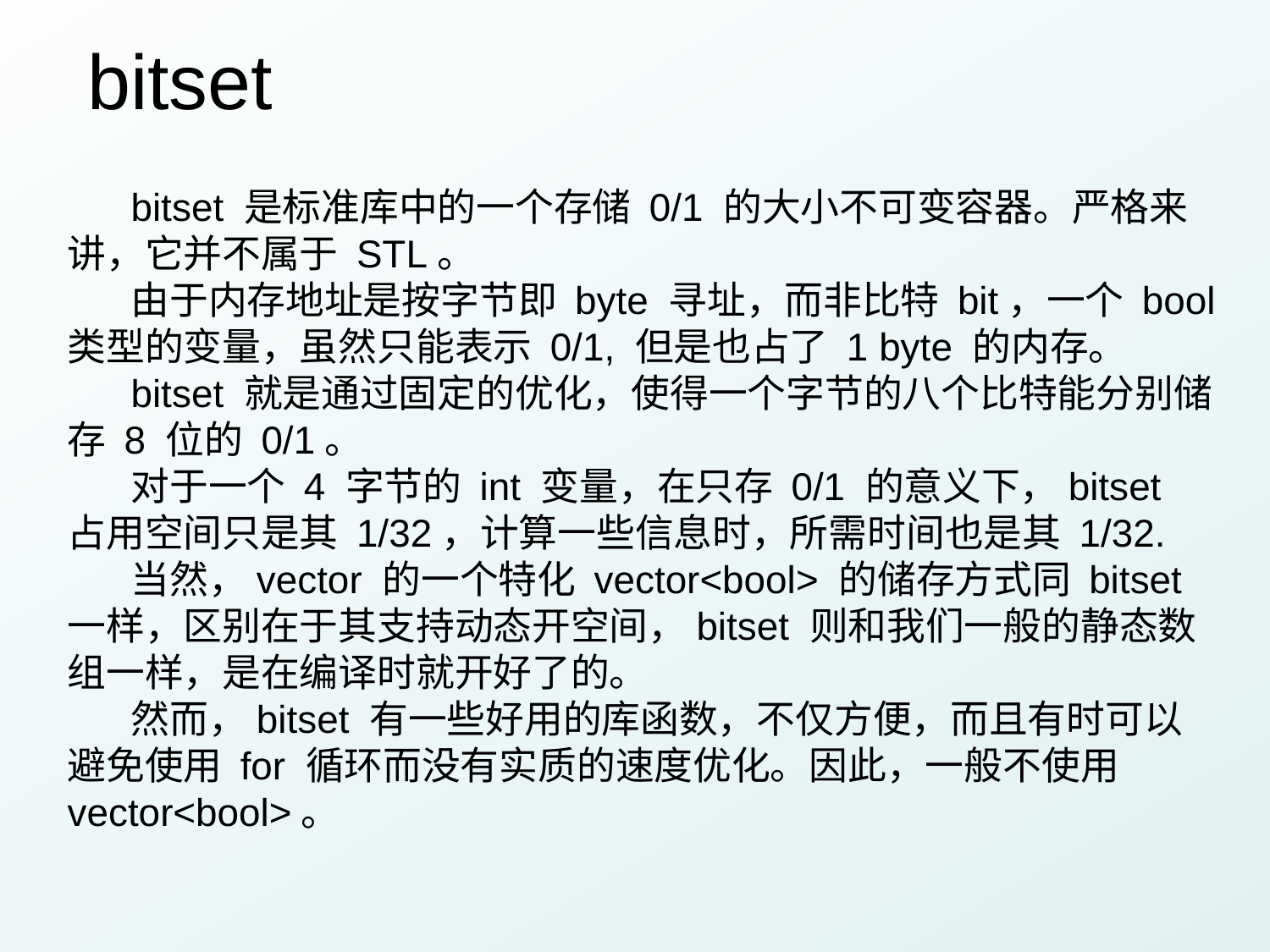

# bitset
bitset 是标准库中的一个存储 0/1 的大小不可变容器。严格来讲，它并不属于 STL。
由于内存地址是按字节即 byte 寻址，而非比特 bit，一个 bool 类型的变量，虽然只能表示 0/1, 但是也占了 1 byte 的内存。
bitset 就是通过固定的优化，使得一个字节的八个比特能分别储存 8 位的 0/1。
对于一个 4 字节的 int 变量，在只存 0/1 的意义下，bitset 占用空间只是其 1/32，计算一些信息时，所需时间也是其 1/32.
当然，vector 的一个特化 vector<bool> 的储存方式同 bitset 一样，区别在于其支持动态开空间，bitset 则和我们一般的静态数组一样，是在编译时就开好了的。
然而，bitset 有一些好用的库函数，不仅方便，而且有时可以避免使用 for 循环而没有实质的速度优化。因此，一般不使用 vector<bool>。